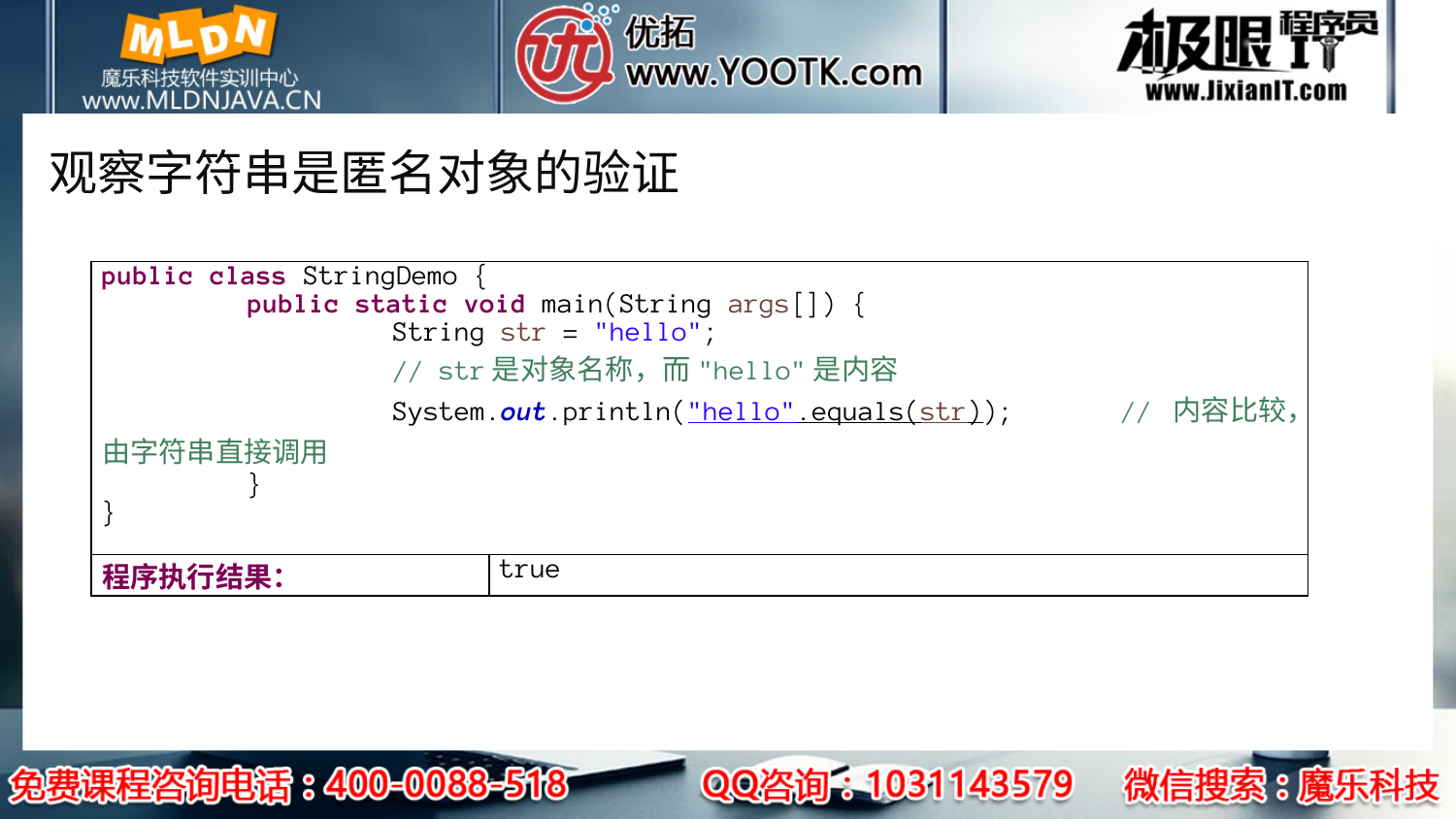

# 观察字符串是匿名对象的验证
| public class StringDemo { public static void main(String args[]) { String str = "hello"; // str是对象名称，而"hello"是内容 System.out.println("hello".equals(str)); // 内容比较，由字符串直接调用 } } |  |
| --- | --- |
| 程序执行结果： | true |